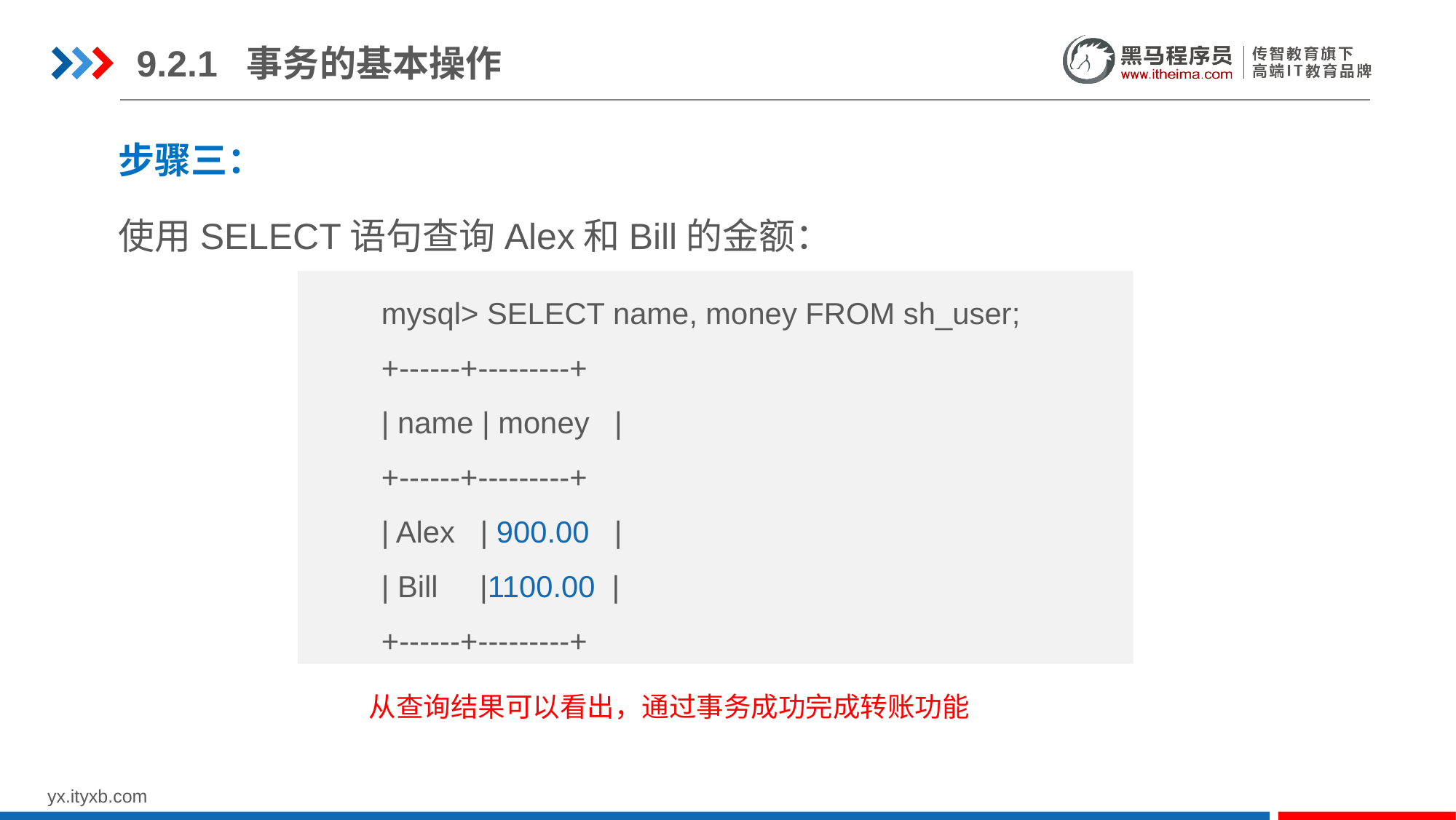

9.2.1  事务的基本操作
步骤三：
使用SELECT语句查询Alex和Bill的金额：
mysql> SELECT name, money FROM sh_user;
+------+---------+
| name | money   |
+------+---------+
| Alex   | 900.00   |
| Bill     |1100.00  |
+------+---------+
从查询结果可以看出，通过事务成功完成转账功能